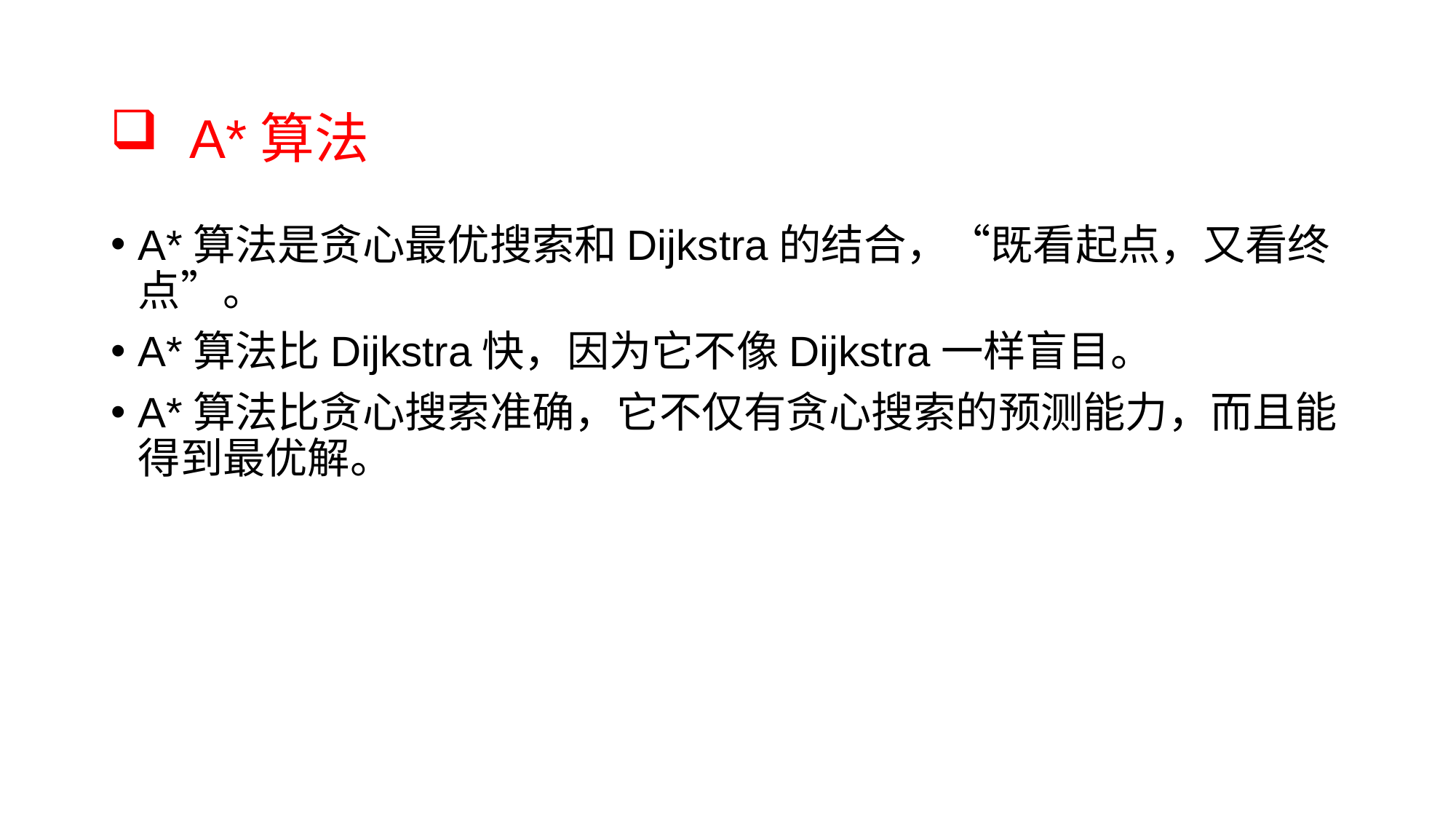

A*算法
A*算法是贪心最优搜索和Dijkstra的结合，“既看起点，又看终点”。
A*算法比Dijkstra快，因为它不像Dijkstra一样盲目。
A*算法比贪心搜索准确，它不仅有贪心搜索的预测能力，而且能得到最优解。